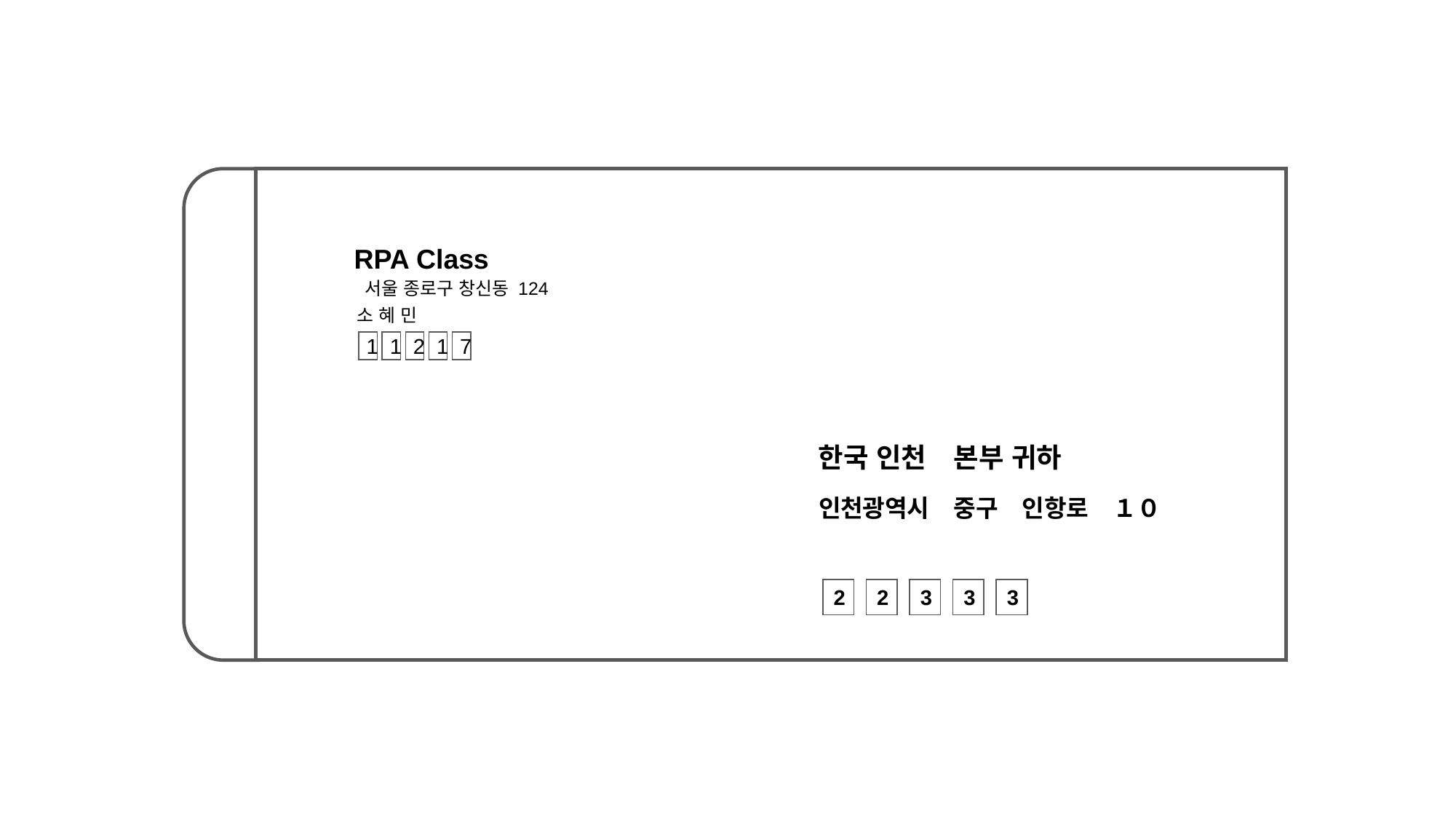

RPA Class
서울 종로구 창신동 124
소 혜 민
1
1
2
1
7
한국 인천　본부 귀하
인천광역시　중구　인항로　１０
2
2
3
3
3